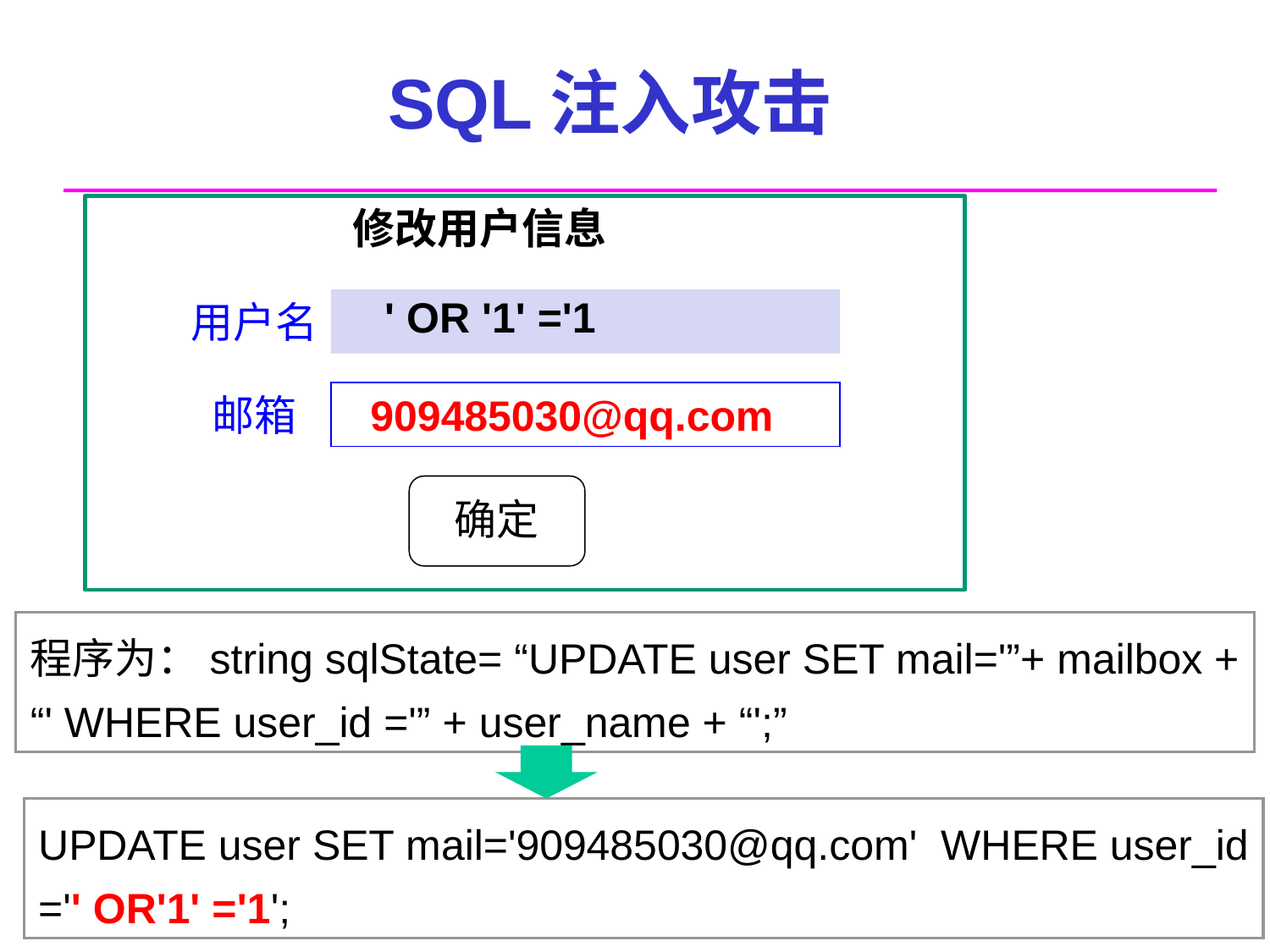

SQL注入攻击

修改用户信息
' OR '1' ='1
用户名

909485030@qq.com
邮箱

确定
程序为：string sqlState= “UPDATE user SET mail='”+ mailbox + “' WHERE user_id ='” + user_name + “';”

UPDATE user SET mail='909485030@qq.com'  WHERE user_id ='' OR'1' ='1';